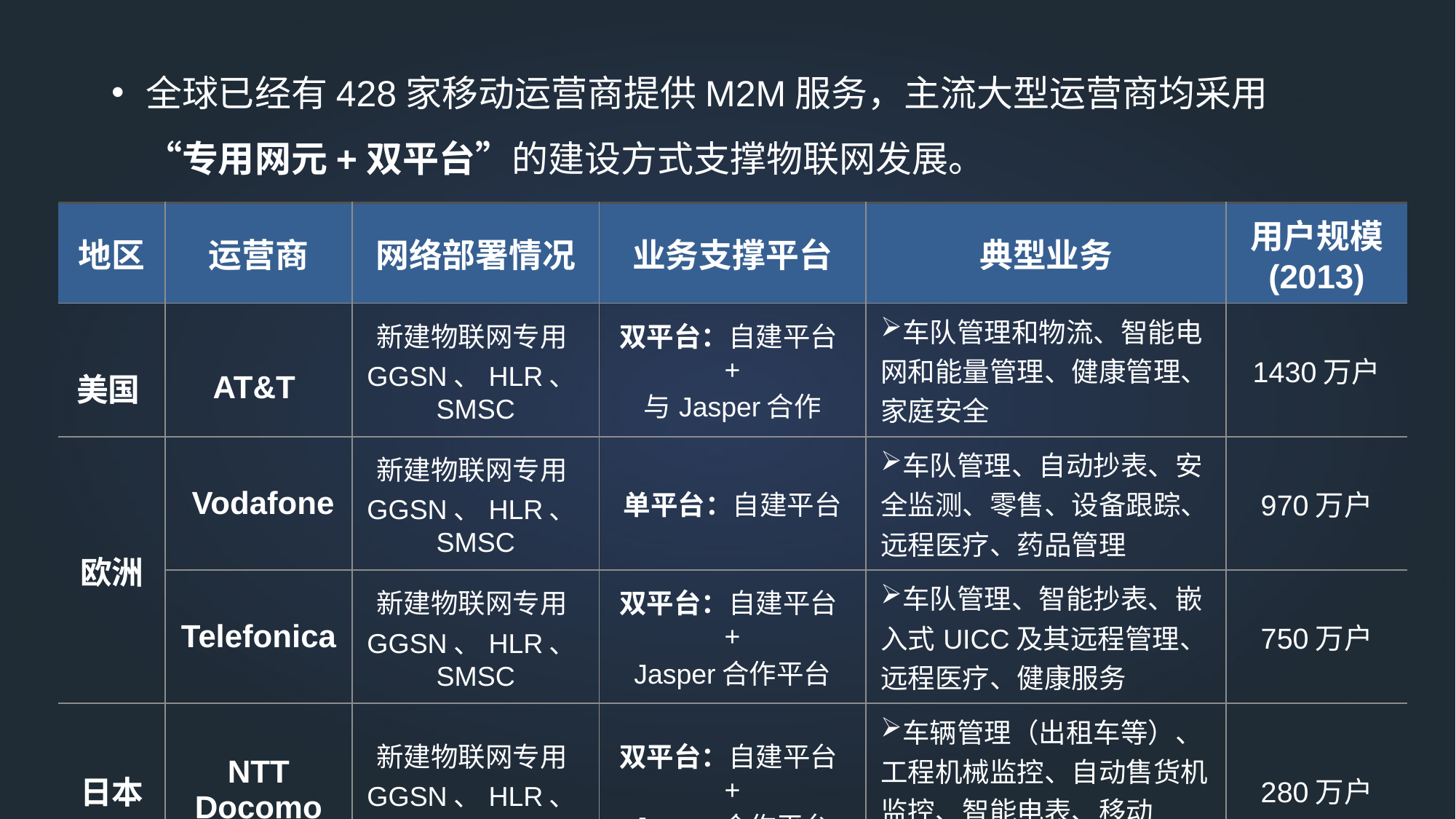

全球已经有428家移动运营商提供M2M服务，主流大型运营商均采用“专用网元+双平台”的建设方式支撑物联网发展。
| 地区 | 运营商 | 网络部署情况 | 业务支撑平台 | 典型业务 | 用户规模 (2013) |
| --- | --- | --- | --- | --- | --- |
| 美国 | AT&T | 新建物联网专用GGSN、HLR、SMSC | 双平台：自建平台+ 与Jasper合作 | 车队管理和物流、智能电网和能量管理、健康管理、家庭安全 | 1430万户 |
| 欧洲 | Vodafone | 新建物联网专用GGSN、HLR、SMSC | 单平台：自建平台 | 车队管理、自动抄表、安全监测、零售、设备跟踪、远程医疗、药品管理 | 970万户 |
|  | Telefonica | 新建物联网专用GGSN、HLR、SMSC | 双平台：自建平台+ Jasper合作平台 | 车队管理、智能抄表、嵌入式UICC及其远程管理、远程医疗、健康服务 | 750万户 |
| 日本 | NTT Docomo | 新建物联网专用GGSN、HLR、SMSC | 双平台：自建平台+ Jasper合作平台 | 车辆管理（出租车等）、工程机械监控、自动售货机监控、智能电表、移动POS、医疗监测 | 280万户 |